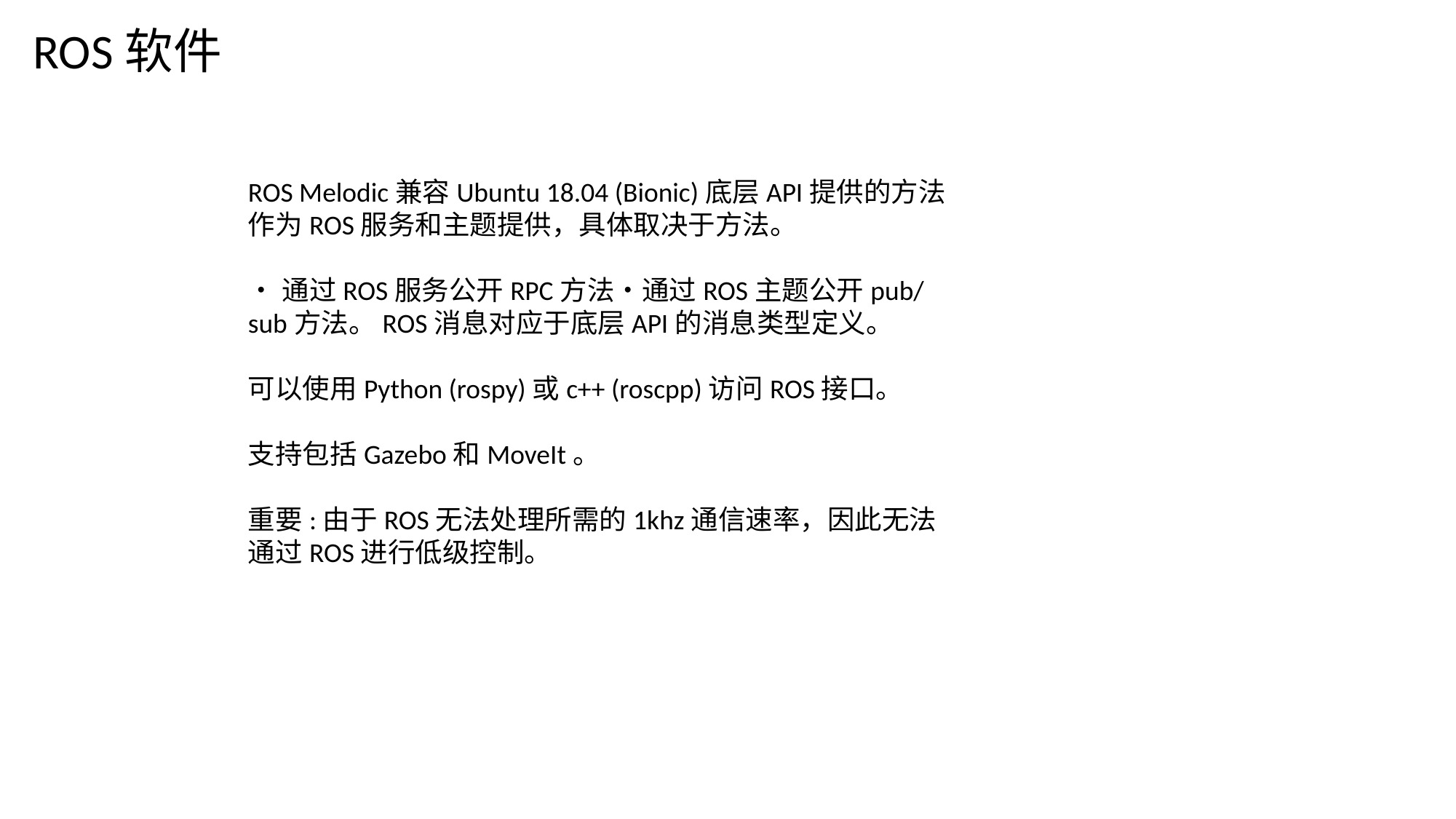

ROS软件
ROS Melodic兼容Ubuntu 18.04 (Bionic)底层API提供的方法作为ROS服务和主题提供，具体取决于方法。

•通过ROS服务公开RPC方法•通过ROS主题公开pub/sub方法。ROS消息对应于底层API的消息类型定义。

可以使用Python (rospy)或c++ (roscpp)访问ROS接口。

支持包括Gazebo和MoveIt。

重要:由于ROS无法处理所需的1khz通信速率，因此无法通过ROS进行低级控制。